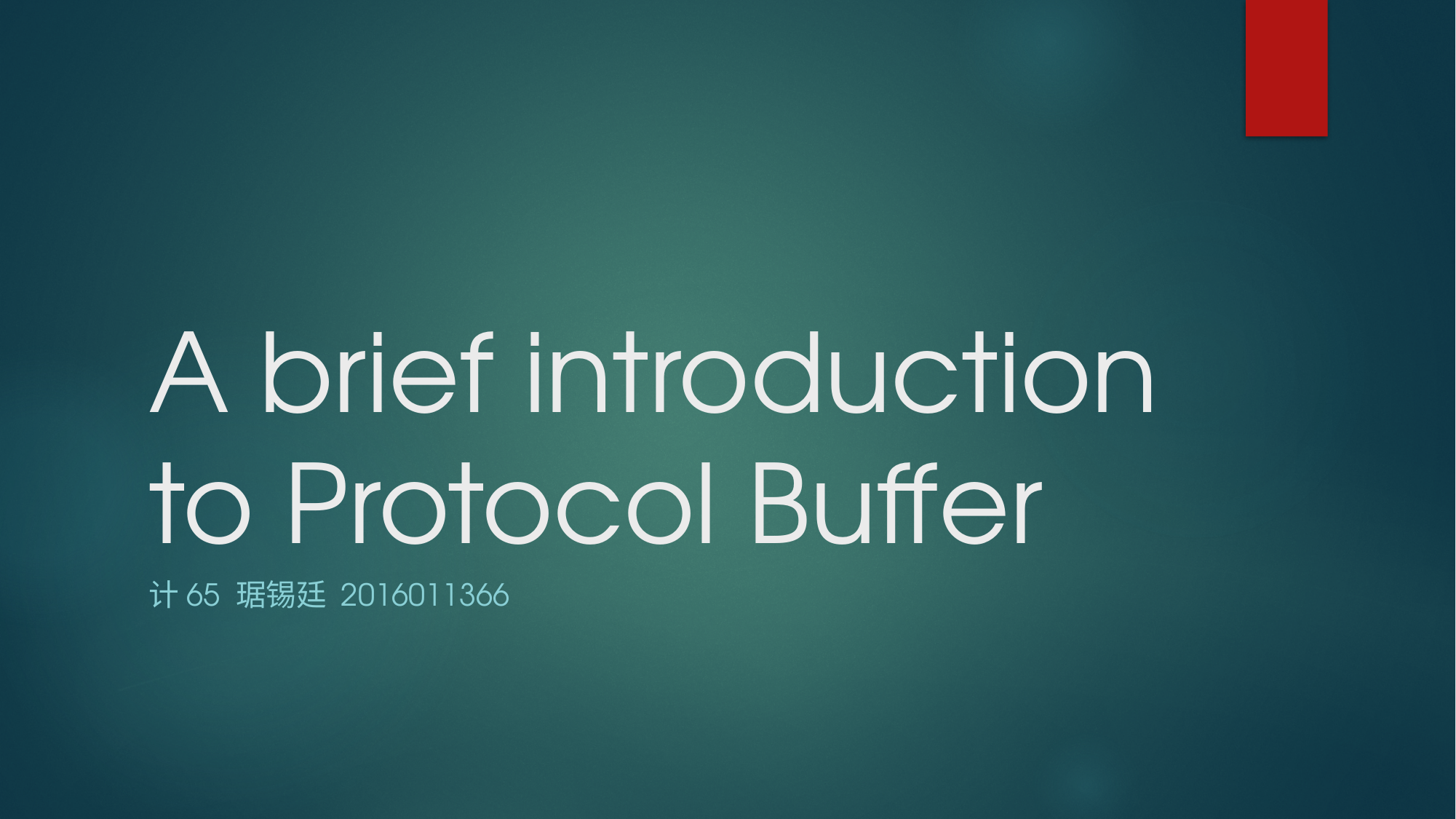

# A brief introduction to Protocol Buffer
计65 琚锡廷 2016011366